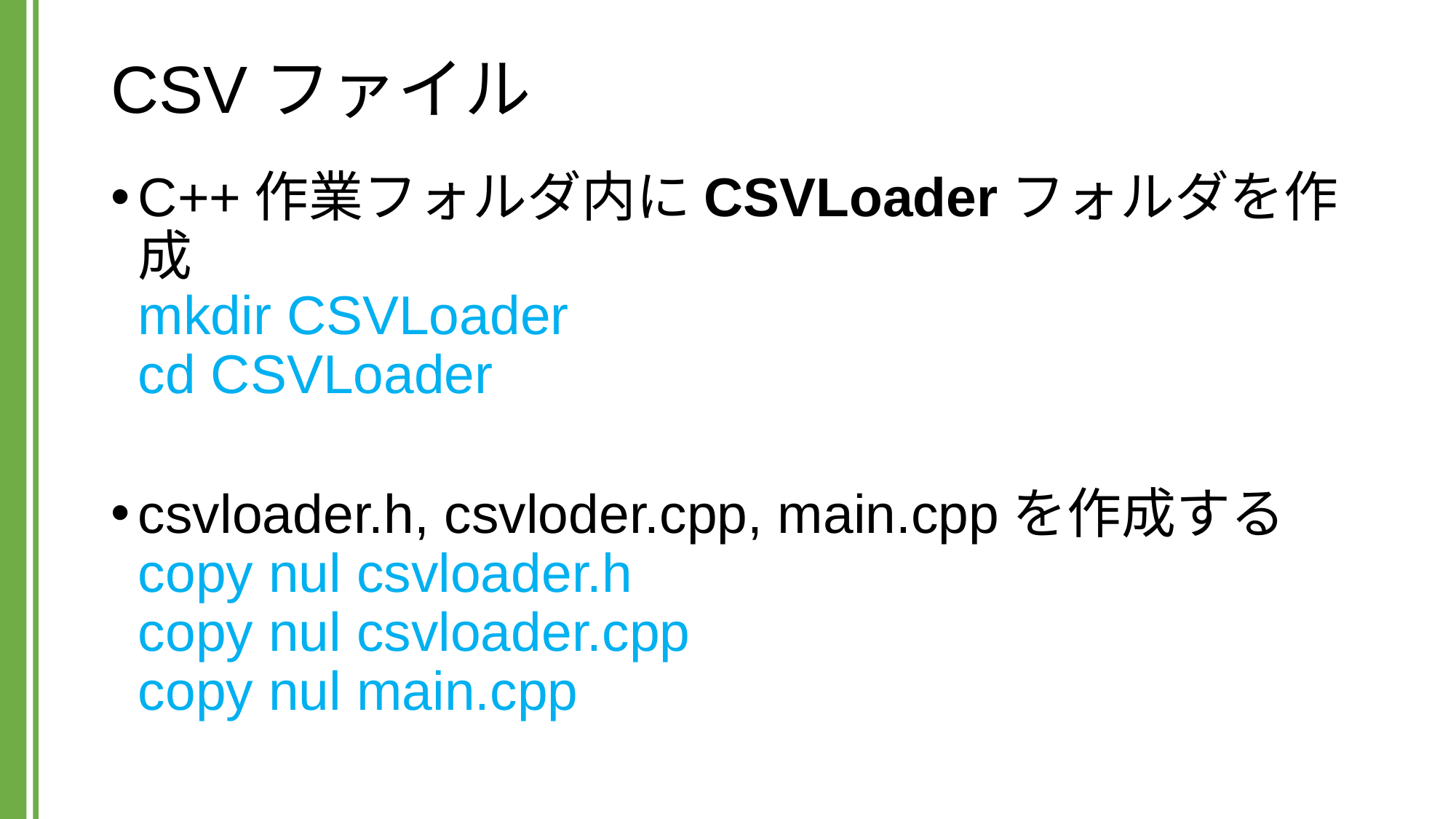

# CSVファイル
C++作業フォルダ内にCSVLoaderフォルダを作成
mkdir CSVLoader
cd CSVLoader
csvloader.h, csvloder.cpp, main.cppを作成する
copy nul csvloader.h
copy nul csvloader.cpp
copy nul main.cpp